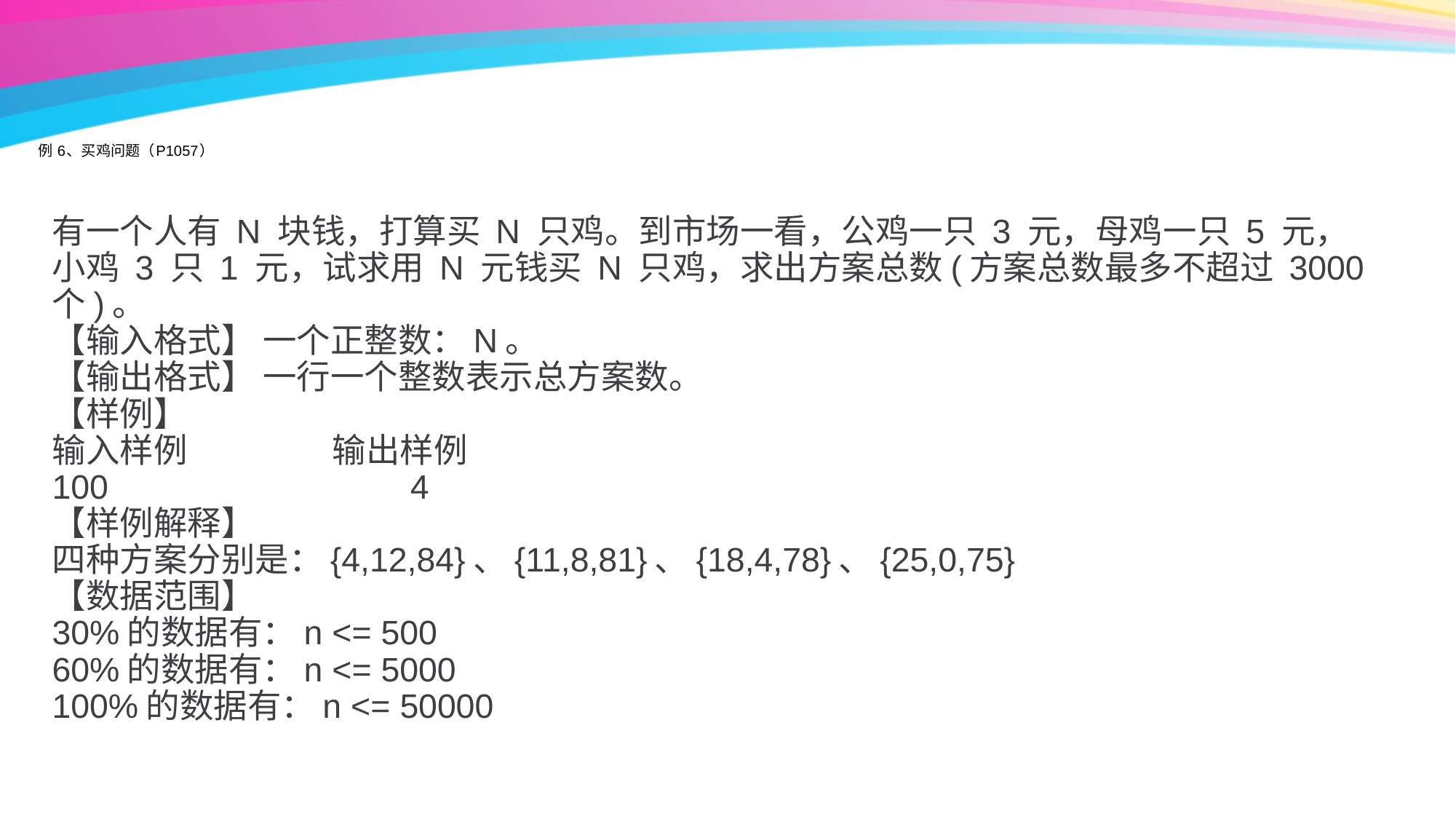

# 例 6、买鸡问题（P1057）
有一个人有 N 块钱，打算买 N 只鸡。到市场一看，公鸡一只 3 元，母鸡一只 5 元，小鸡 3 只 1 元，试求用 N 元钱买 N 只鸡，求出方案总数(方案总数最多不超过 3000 个)。
【输入格式】 一个正整数：N。
【输出格式】 一行一个整数表示总方案数。
【样例】
输入样例                   输出样例
100                                4
【样例解释】
四种方案分别是：{4,12,84}、{11,8,81}、{18,4,78}、{25,0,75}
【数据范围】
30%的数据有：n <= 500
60%的数据有：n <= 5000
100%的数据有：n <= 50000